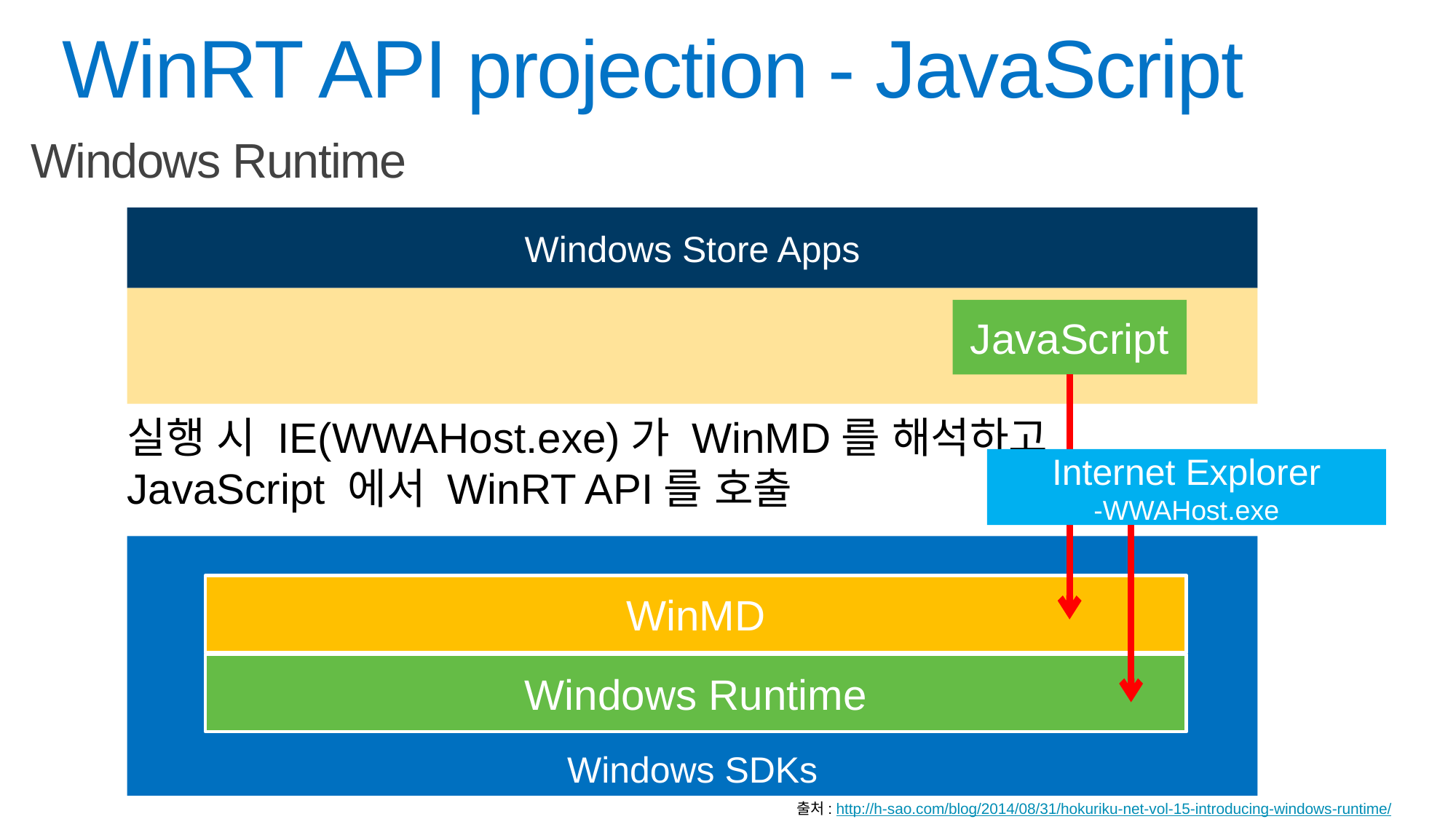

# WinRT API projection - JavaScript
Windows Runtime
Windows Store Apps

JavaScript
실행 시 IE(WWAHost.exe)가 WinMD를 해석하고
JavaScript 에서 WinRT API를 호출
Internet Explorer
-WWAHost.exe
Windows SDKs
WinMD
Windows Runtime
출처: http://h-sao.com/blog/2014/08/31/hokuriku-net-vol-15-introducing-windows-runtime/